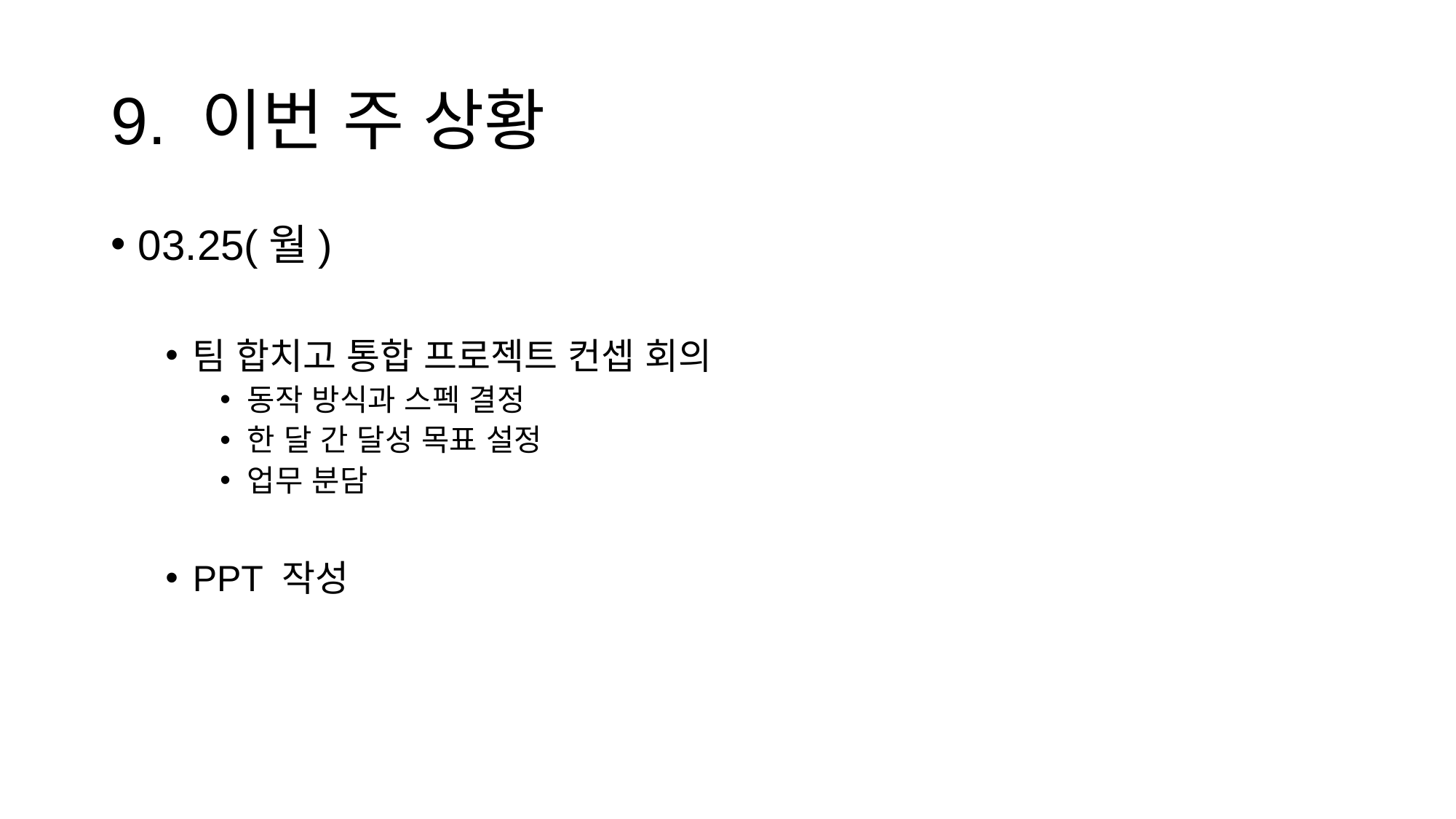

# 9. 이번 주 상황
03.25(월)

팀 합치고 통합 프로젝트 컨셉 회의
동작 방식과 스펙 결정
한 달 간 달성 목표 설정
업무 분담

PPT 작성